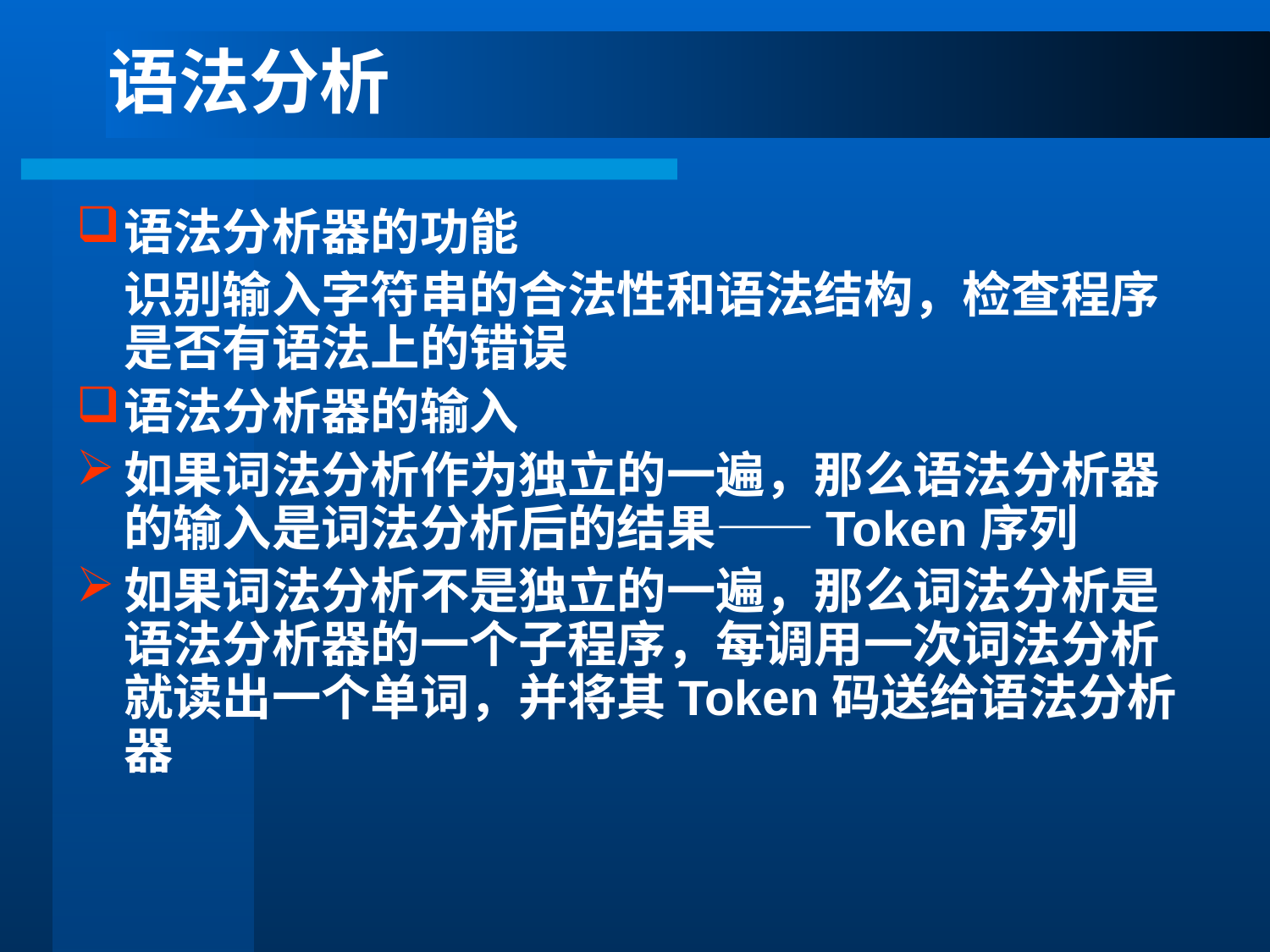

# 语法分析
语法分析器的功能
	识别输入字符串的合法性和语法结构，检查程序是否有语法上的错误
语法分析器的输入
如果词法分析作为独立的一遍，那么语法分析器的输入是词法分析后的结果——Token序列
如果词法分析不是独立的一遍，那么词法分析是语法分析器的一个子程序，每调用一次词法分析就读出一个单词，并将其Token码送给语法分析器